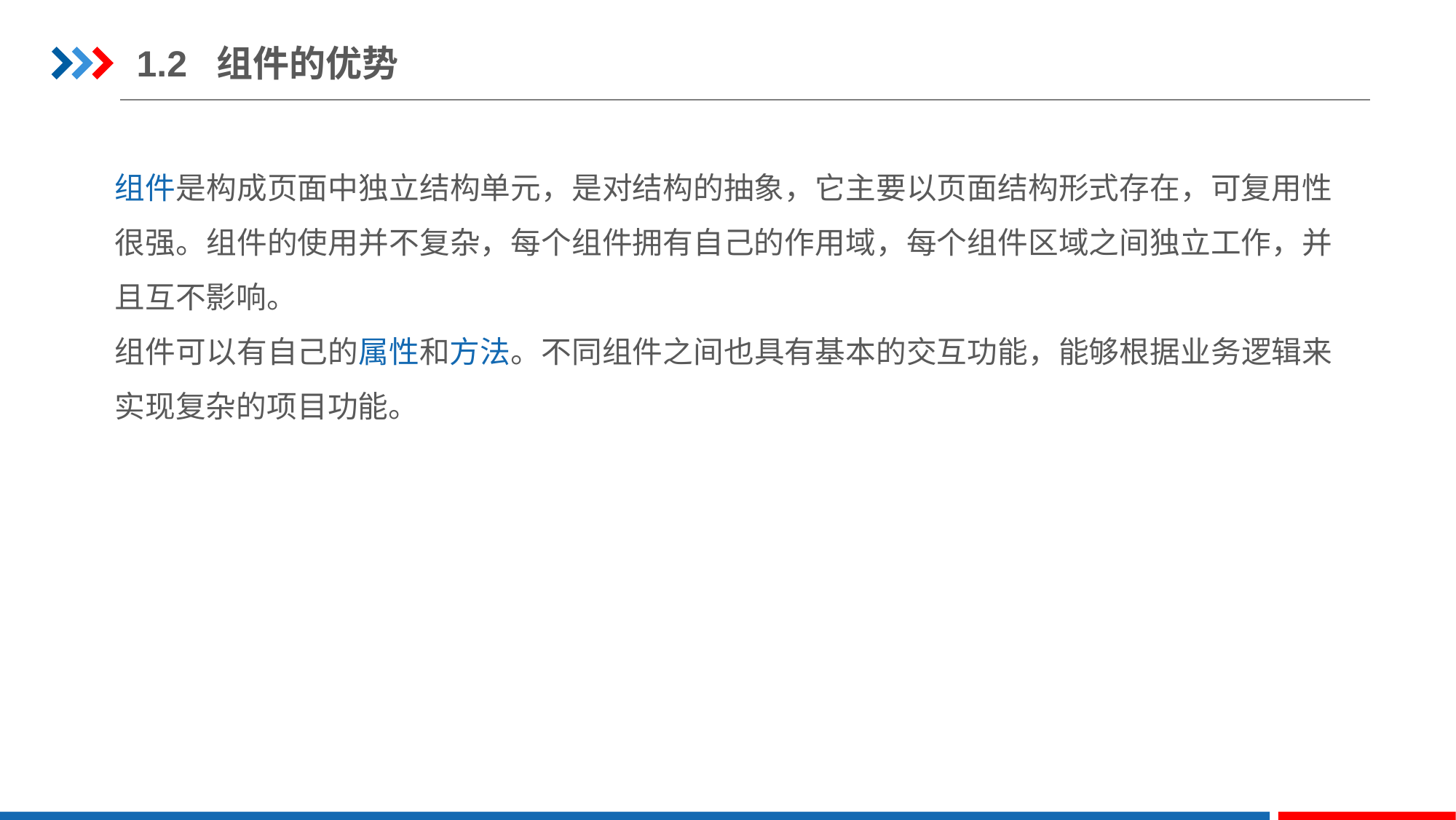

1.2  组件的优势
组件是构成页面中独立结构单元，是对结构的抽象，它主要以页面结构形式存在，可复用性很强。组件的使用并不复杂，每个组件拥有自己的作用域，每个组件区域之间独立工作，并且互不影响。
组件可以有自己的属性和方法。不同组件之间也具有基本的交互功能，能够根据业务逻辑来实现复杂的项目功能。